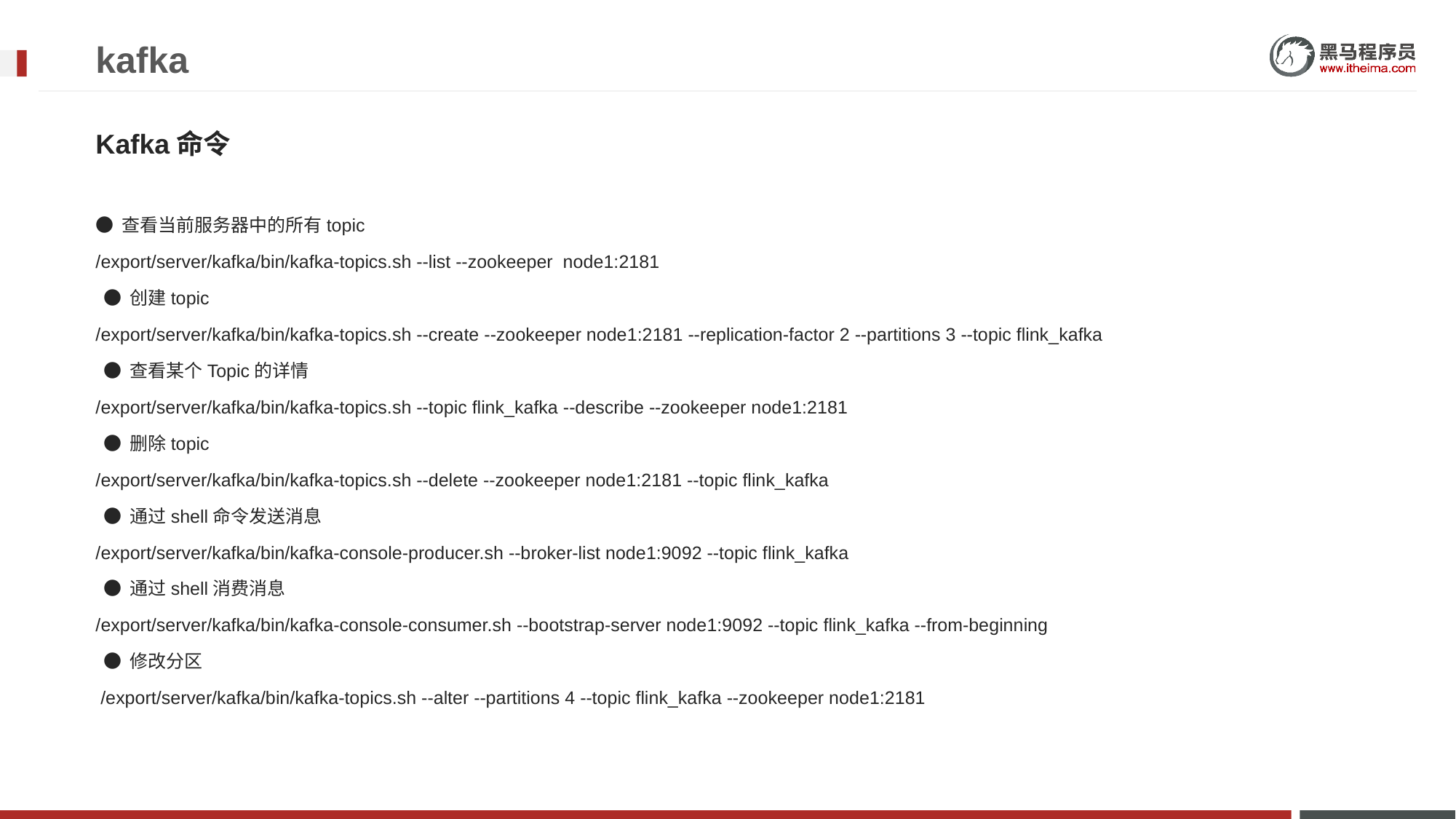

# kafka
Kafka命令
● 查看当前服务器中的所有topic
/export/server/kafka/bin/kafka-topics.sh --list --zookeeper  node1:2181
  ● 创建topic
/export/server/kafka/bin/kafka-topics.sh --create --zookeeper node1:2181 --replication-factor 2 --partitions 3 --topic flink_kafka
  ● 查看某个Topic的详情
/export/server/kafka/bin/kafka-topics.sh --topic flink_kafka --describe --zookeeper node1:2181
  ● 删除topic
/export/server/kafka/bin/kafka-topics.sh --delete --zookeeper node1:2181 --topic flink_kafka
  ● 通过shell命令发送消息
/export/server/kafka/bin/kafka-console-producer.sh --broker-list node1:9092 --topic flink_kafka
  ● 通过shell消费消息
/export/server/kafka/bin/kafka-console-consumer.sh --bootstrap-server node1:9092 --topic flink_kafka --from-beginning
  ● 修改分区
 /export/server/kafka/bin/kafka-topics.sh --alter --partitions 4 --topic flink_kafka --zookeeper node1:2181